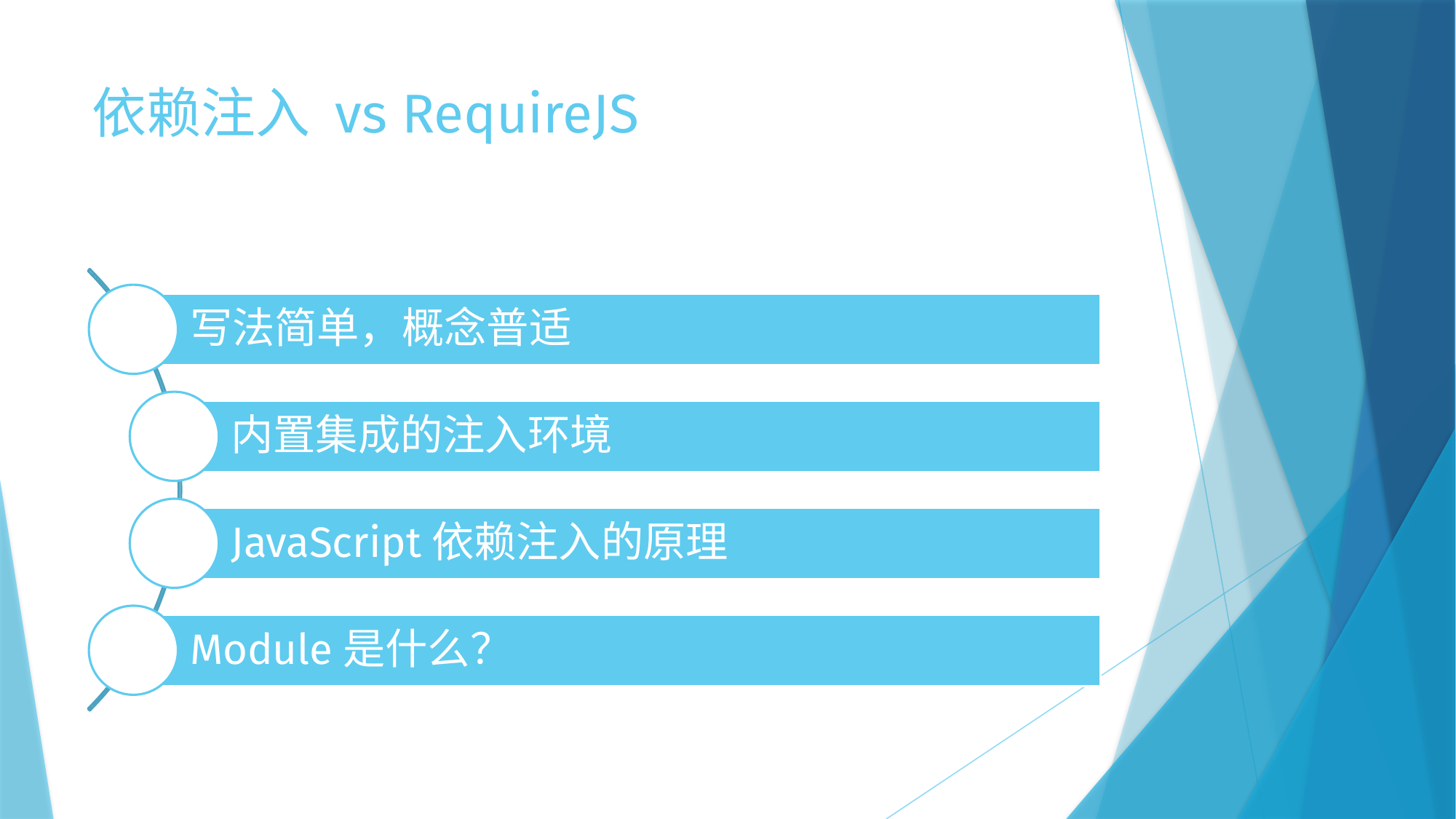

# 依赖注入 vs RequireJS
写法简单，概念普适
内置集成的注入环境
JavaScript依赖注入的原理
Module是什么？